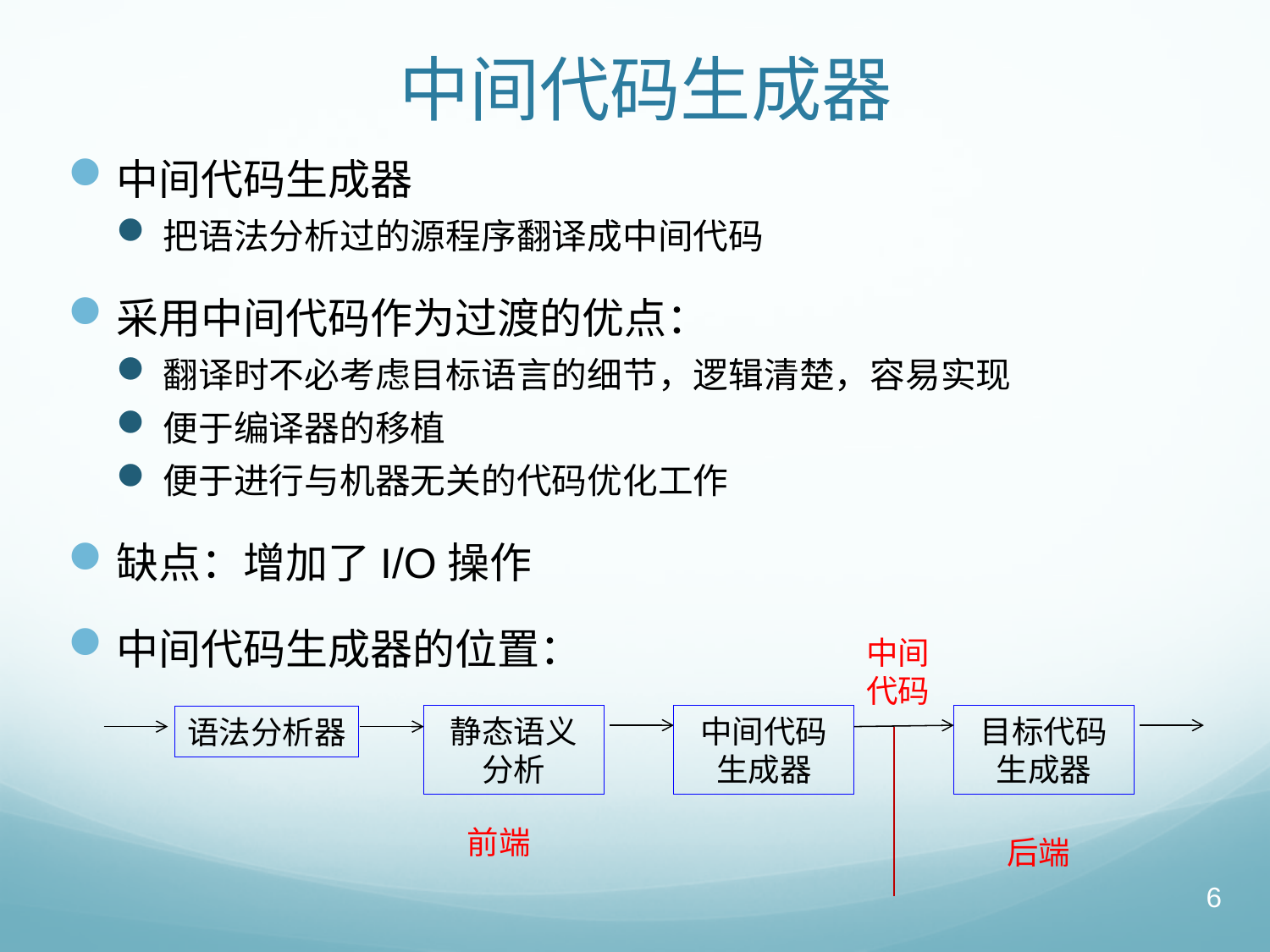

# 中间代码生成器
中间代码生成器
把语法分析过的源程序翻译成中间代码
采用中间代码作为过渡的优点：
翻译时不必考虑目标语言的细节，逻辑清楚，容易实现
便于编译器的移植
便于进行与机器无关的代码优化工作
缺点：增加了I/O操作
中间代码生成器的位置：

中间代码
静态语义分析
中间代码生成器
目标代码生成器
语法分析器
前端
后端
6